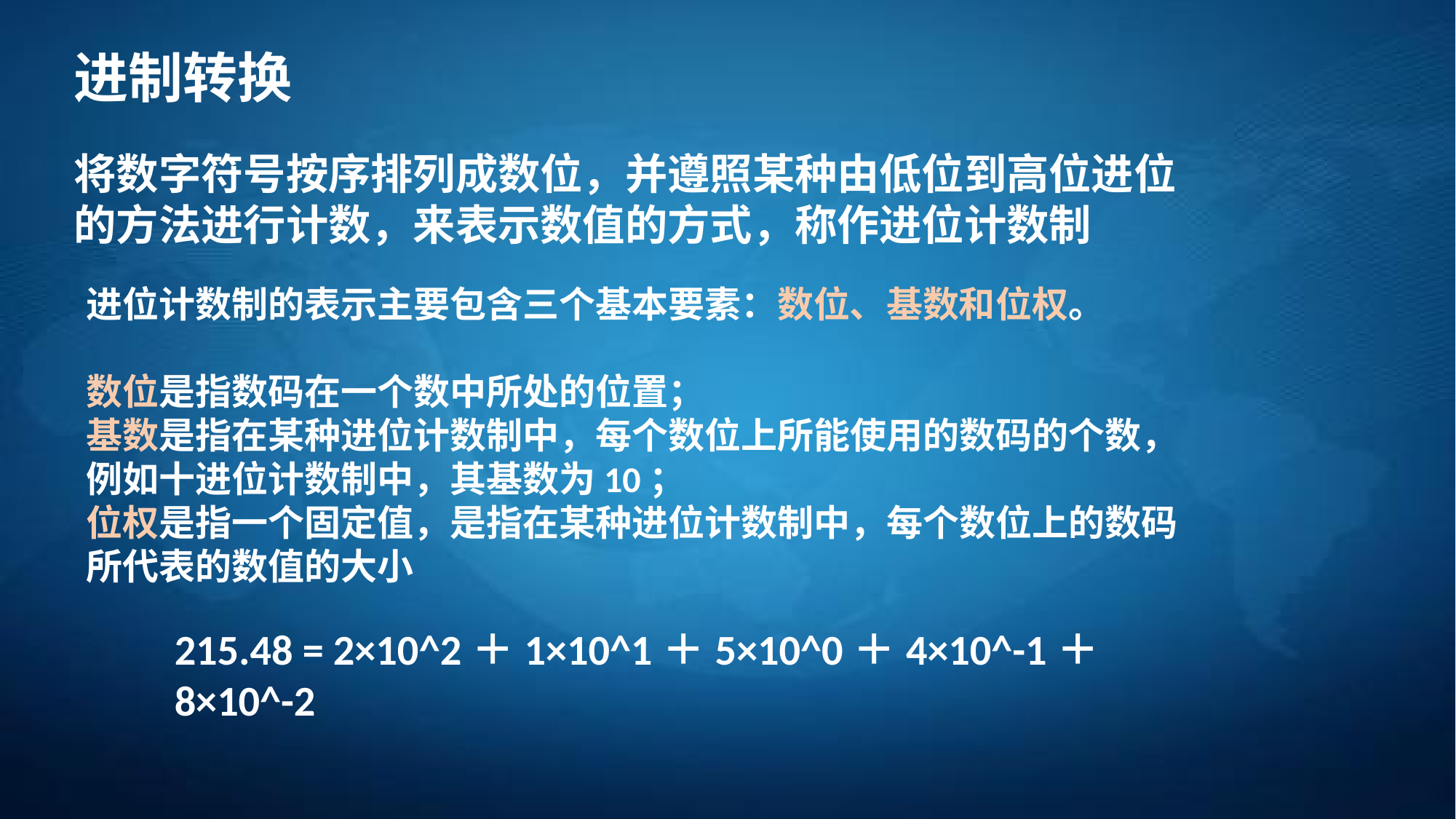

进制转换
将数字符号按序排列成数位，并遵照某种由低位到高位进位的方法进行计数，来表示数值的方式，称作进位计数制
进位计数制的表示主要包含三个基本要素：数位、基数和位权。

数位是指数码在一个数中所处的位置；
基数是指在某种进位计数制中，每个数位上所能使用的数码的个数，例如十进位计数制中，其基数为10；
位权是指一个固定值，是指在某种进位计数制中，每个数位上的数码所代表的数值的大小

215.48 = 2×10^2＋1×10^1＋5×10^0＋4×10^-1＋8×10^-2